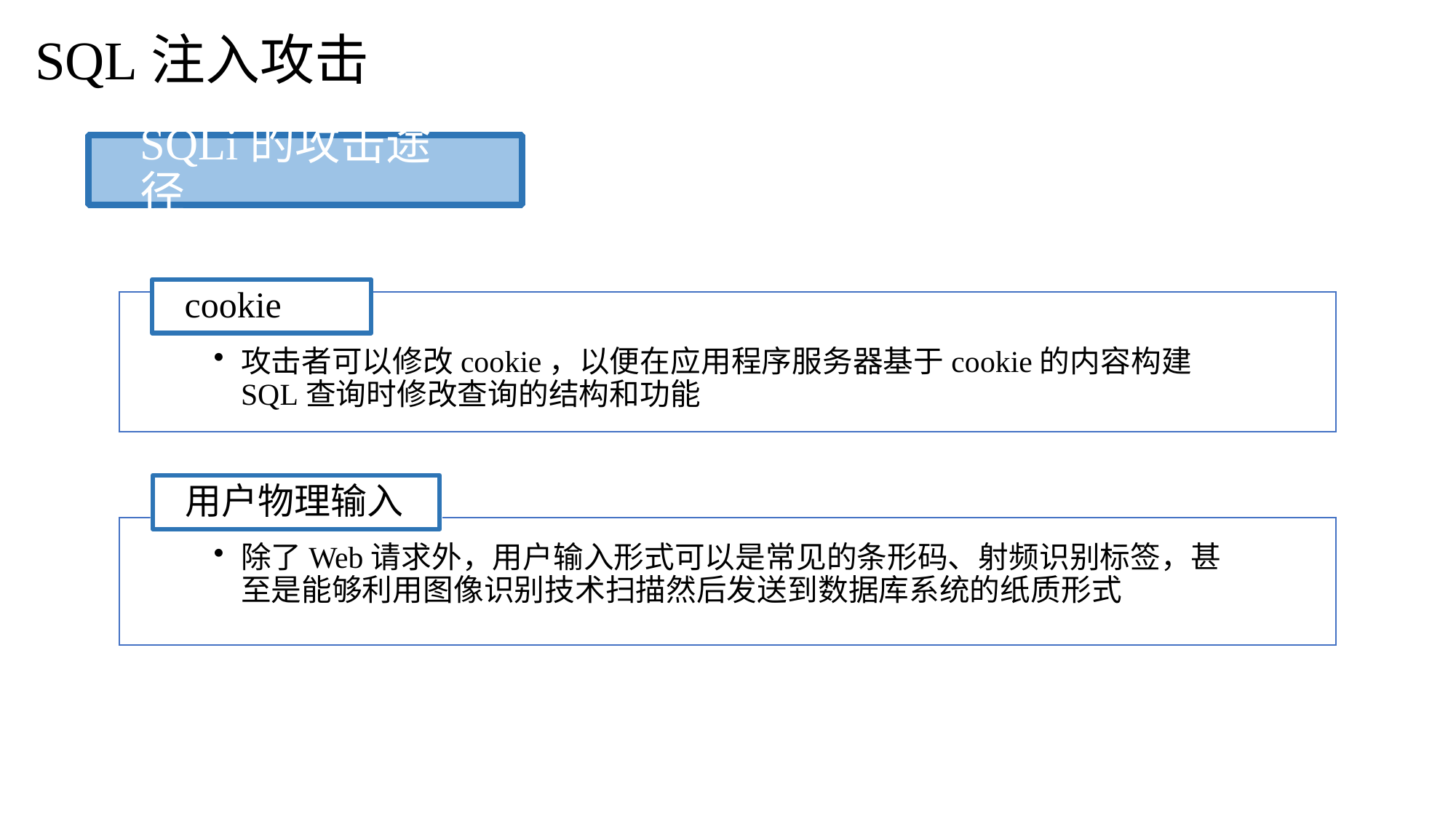

SQL注入攻击
SQLi的攻击途径

cookie
攻击者可以修改cookie，以便在应用程序服务器基于cookie的内容构建SQL查询时修改查询的结构和功能

用户物理输入
除了Web请求外，用户输入形式可以是常见的条形码、射频识别标签，甚至是能够利用图像识别技术扫描然后发送到数据库系统的纸质形式